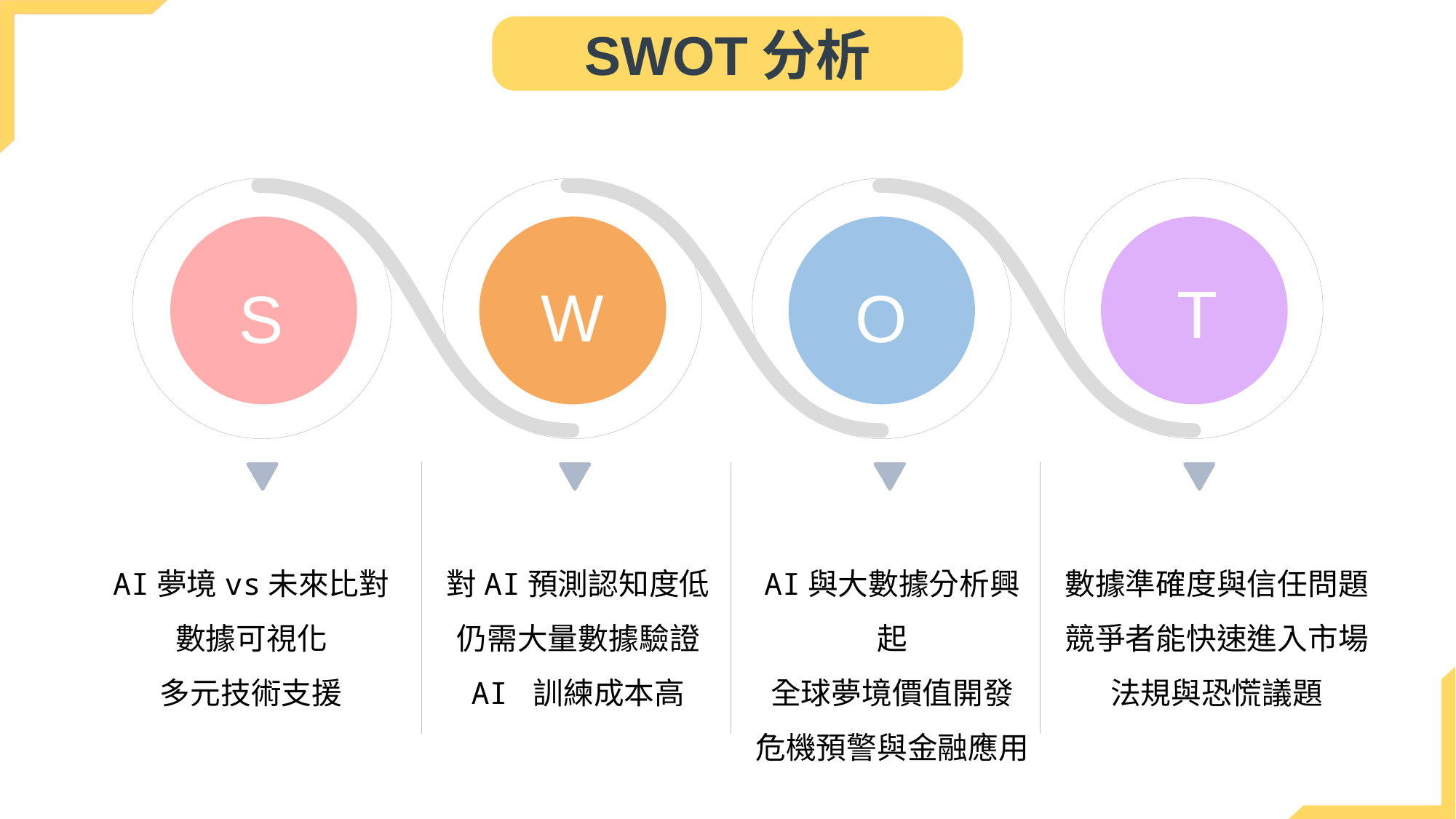

SWOT分析

S

W

O

T

AI夢境vs未來比對
數據可視化
多元技術支援
對AI預測認知度低
仍需大量數據驗證
AI 訓練成本高
AI與大數據分析興起
全球夢境價值開發
危機預警與金融應用
數據準確度與信任問題
競爭者能快速進入市場法規與恐慌議題